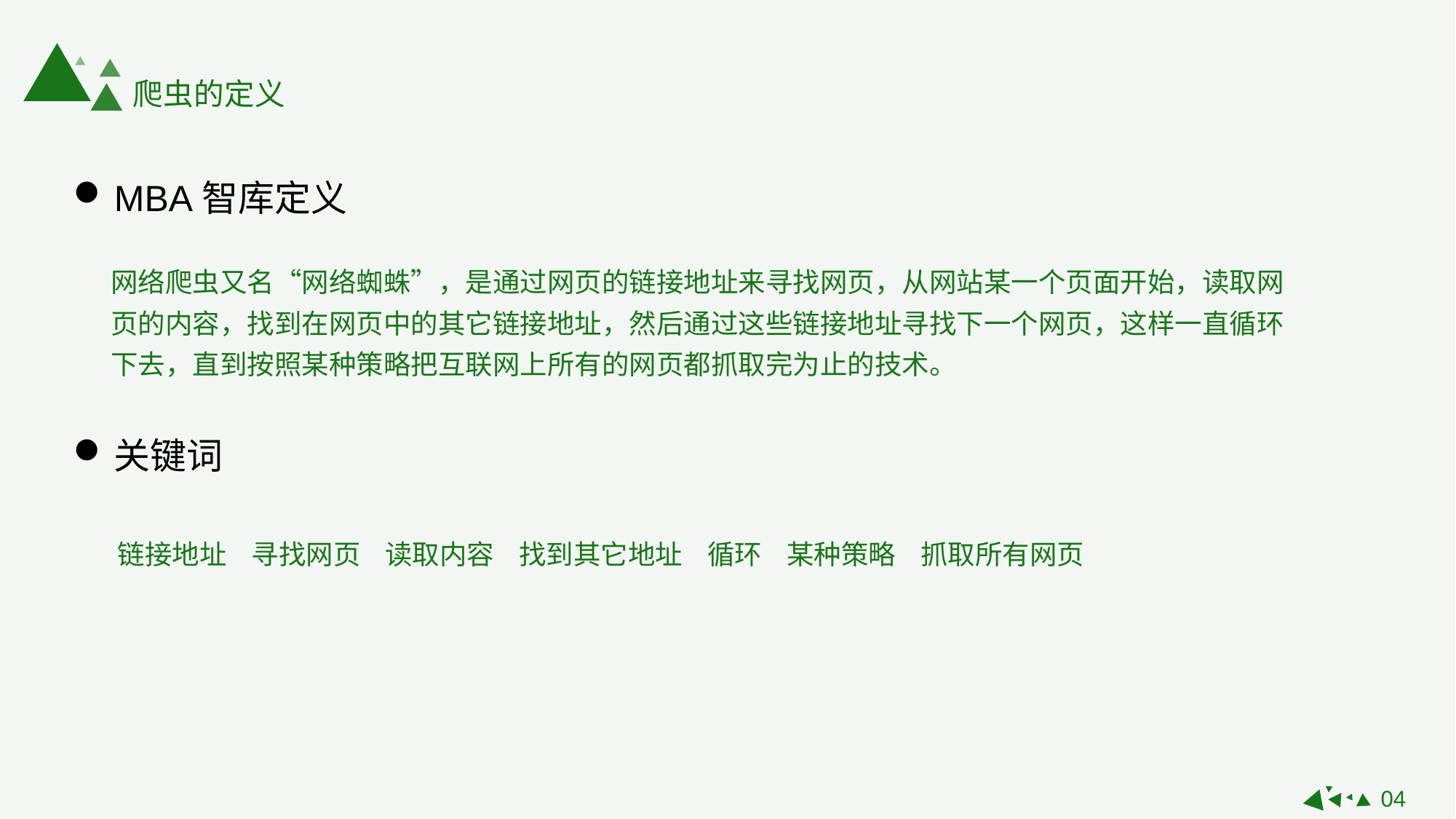

爬虫的定义

MBA智库定义
网络爬虫又名“网络蜘蛛”，是通过网页的链接地址来寻找网页，从网站某一个页面开始，读取网页的内容，找到在网页中的其它链接地址，然后通过这些链接地址寻找下一个网页，这样一直循环下去，直到按照某种策略把互联网上所有的网页都抓取完为止的技术。
关键词
链接地址    寻找网页    读取内容    找到其它地址    循环    某种策略    抓取所有网页
04